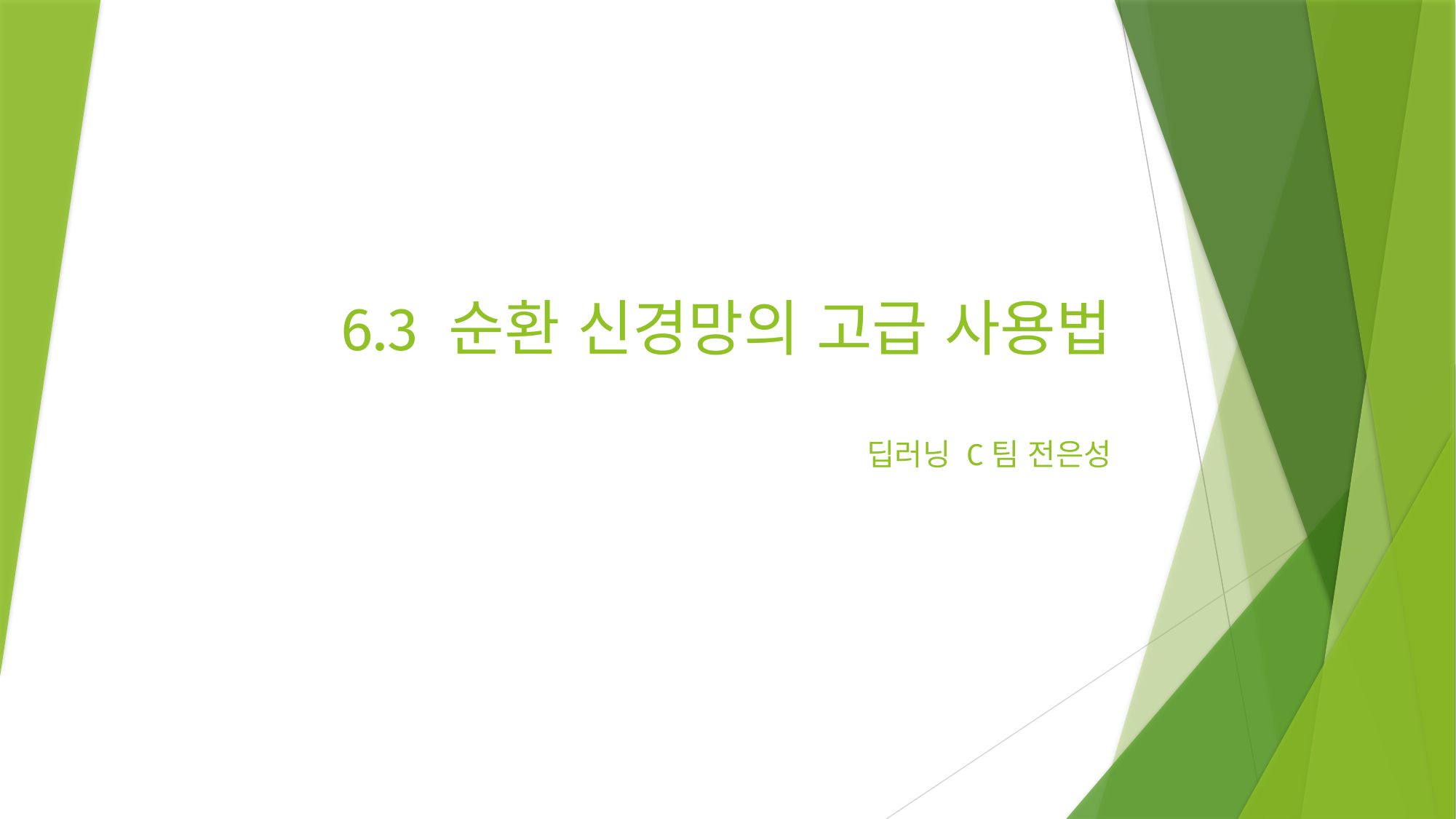

# 6.3 순환 신경망의 고급 사용법 딥러닝 C팀 전은성